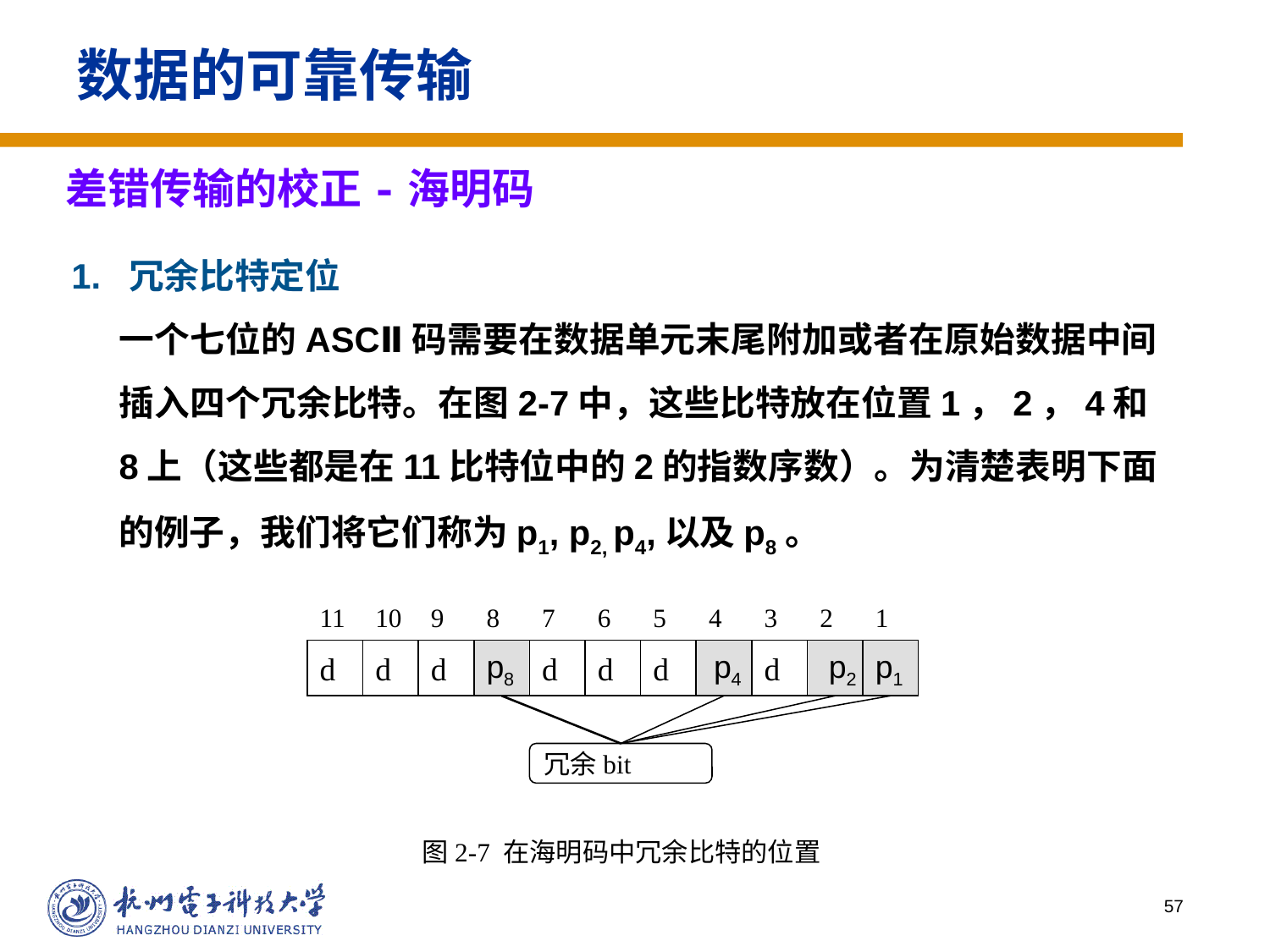

# 数据的可靠传输
差错传输的校正-海明码
1.  冗余比特定位
一个七位的ASCⅡ码需要在数据单元末尾附加或者在原始数据中间插入四个冗余比特。在图2-7中，这些比特放在位置1，2，4和8上（这些都是在11比特位中的2的指数序数）。为清楚表明下面的例子，我们将它们称为p1, p2, p4,以及p8。
11
10
9
8
7
6
5
4
3
2
1
d
d
d
p8
d
d
d
 p4
d
 p2
p1
冗余bit
57
 图2-7 在海明码中冗余比特的位置